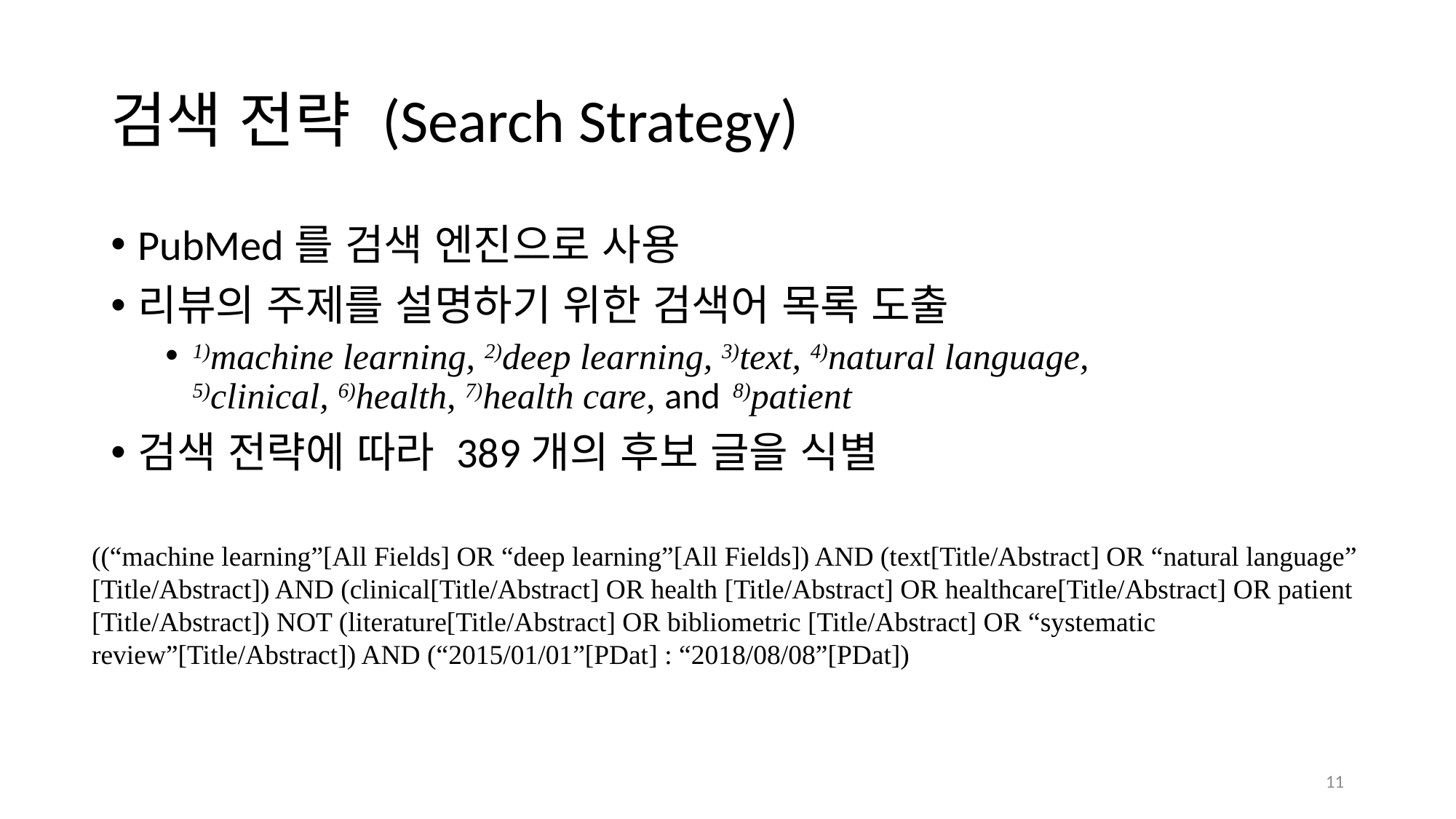

# 검색 전략 (Search Strategy)
PubMed를 검색 엔진으로 사용
리뷰의 주제를 설명하기 위한 검색어 목록 도출
1)machine learning, 2)deep learning, 3)text, 4)natural language,
5)clinical, 6)health, 7)health care, and  8)patient
검색 전략에 따라 389개의 후보 글을 식별
((“machine learning”[All Fields] OR “deep learning”[All Fields]) AND (text[Title/Abstract] OR “natural language” [Title/Abstract]) AND (clinical[Title/Abstract] OR health [Title/Abstract] OR healthcare[Title/Abstract] OR patient [Title/Abstract]) NOT (literature[Title/Abstract] OR bibliometric [Title/Abstract] OR “systematic review”[Title/Abstract]) AND (“2015/01/01”[PDat] : “2018/08/08”[PDat])
11